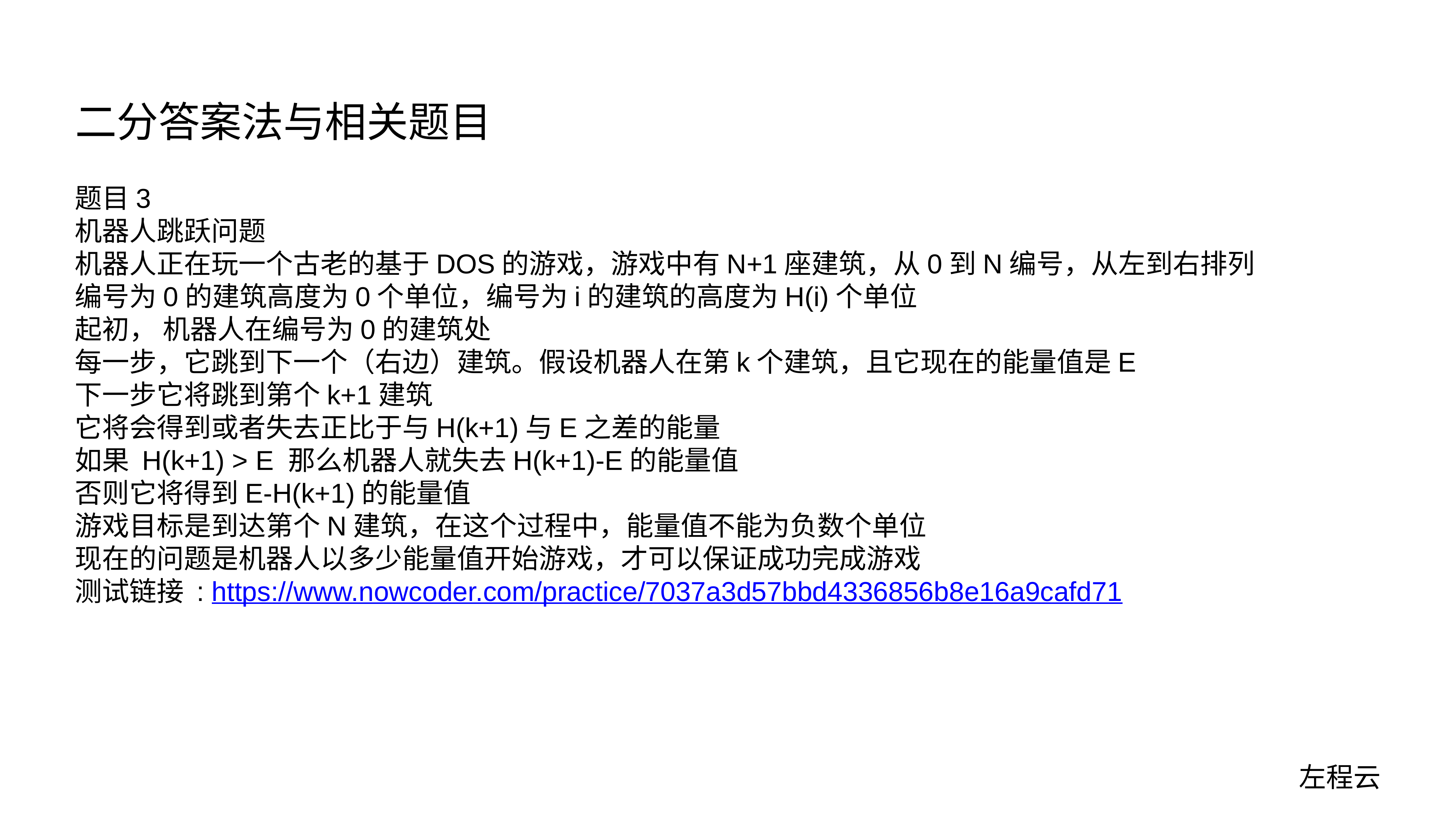

# 二分答案法与相关题目
题目3
机器人跳跃问题
机器人正在玩一个古老的基于DOS的游戏，游戏中有N+1座建筑，从0到N编号，从左到右排列
编号为0的建筑高度为0个单位，编号为i的建筑的高度为H(i)个单位
起初， 机器人在编号为0的建筑处
每一步，它跳到下一个（右边）建筑。假设机器人在第k个建筑，且它现在的能量值是E
下一步它将跳到第个k+1建筑
它将会得到或者失去正比于与H(k+1)与E之差的能量
如果 H(k+1) > E 那么机器人就失去H(k+1)-E的能量值
否则它将得到E-H(k+1)的能量值
游戏目标是到达第个N建筑，在这个过程中，能量值不能为负数个单位
现在的问题是机器人以多少能量值开始游戏，才可以保证成功完成游戏
测试链接 : https://www.nowcoder.com/practice/7037a3d57bbd4336856b8e16a9cafd71
左程云